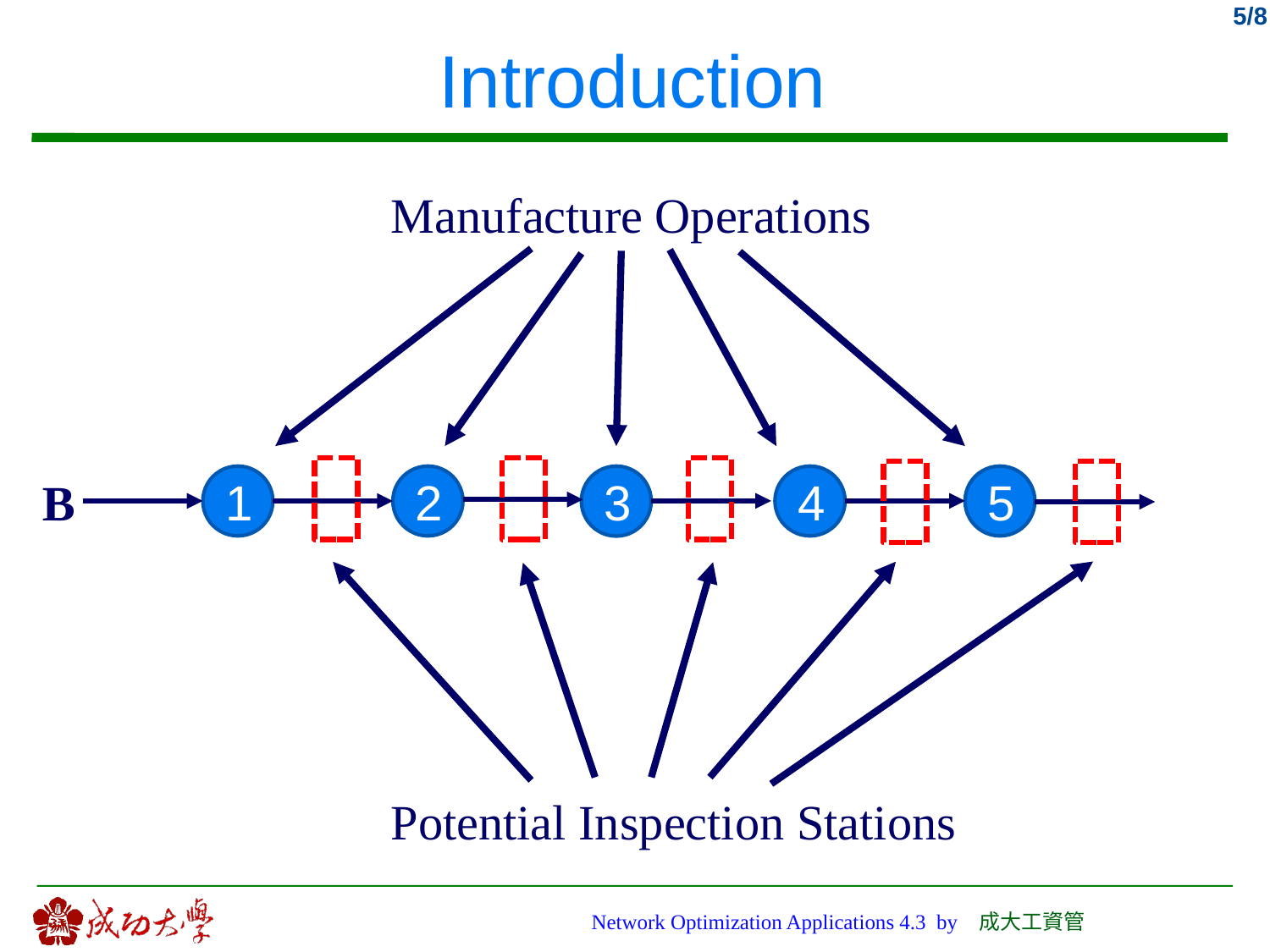

# Introduction
Manufacture Operations

B
1
2
3
4
5
Potential Inspection Stations
Network Optimization Applications 4.3  by   成大工資管